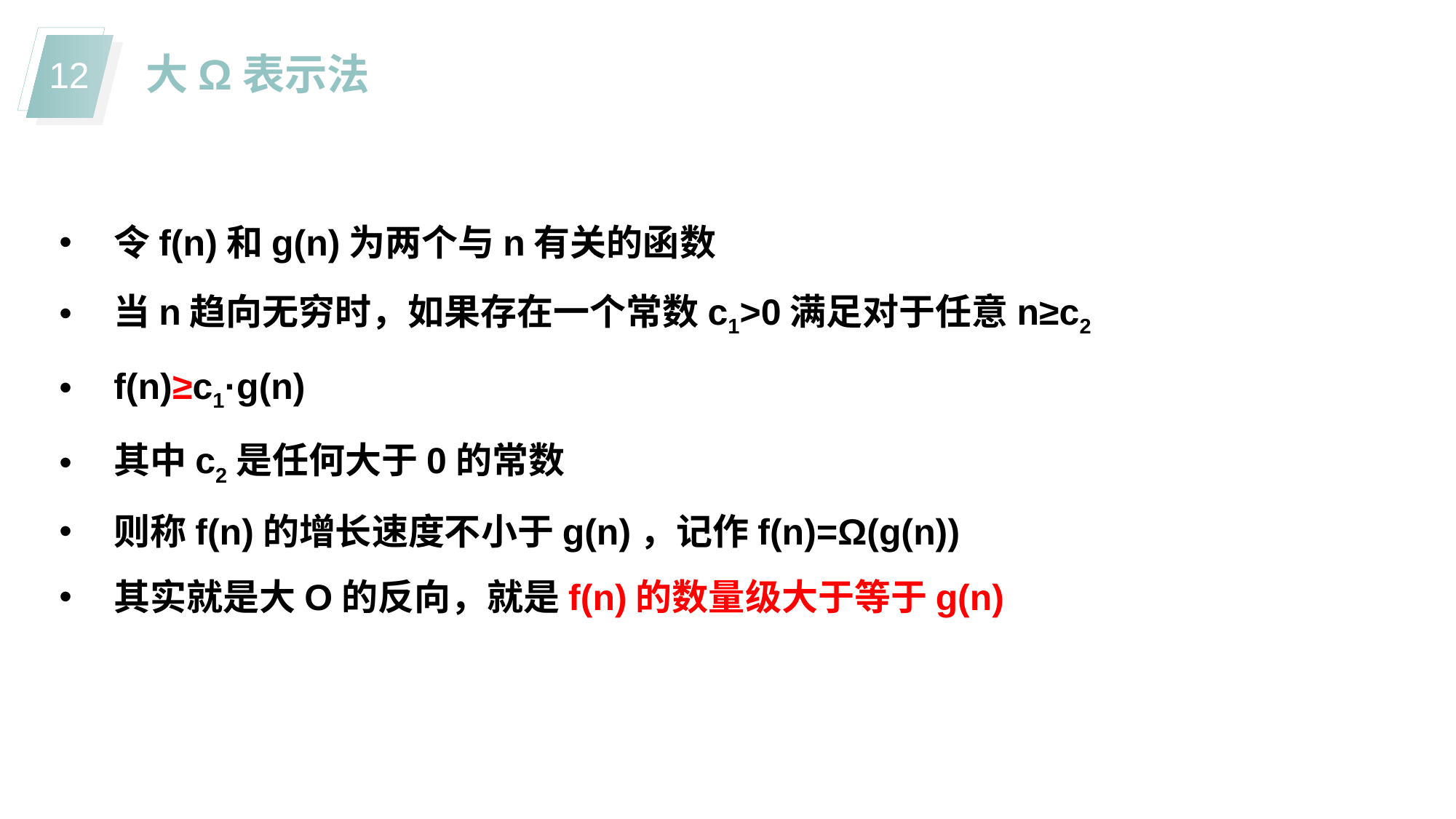

大Ω表示法
令f(n)和g(n)为两个与n有关的函数
当n趋向无穷时，如果存在一个常数c1>0满足对于任意n≥c2
f(n)≥c1·g(n)
其中c2是任何大于0的常数
则称f(n)的增长速度不小于g(n)，记作f(n)=Ω(g(n))
其实就是大O的反向，就是f(n)的数量级大于等于g(n)